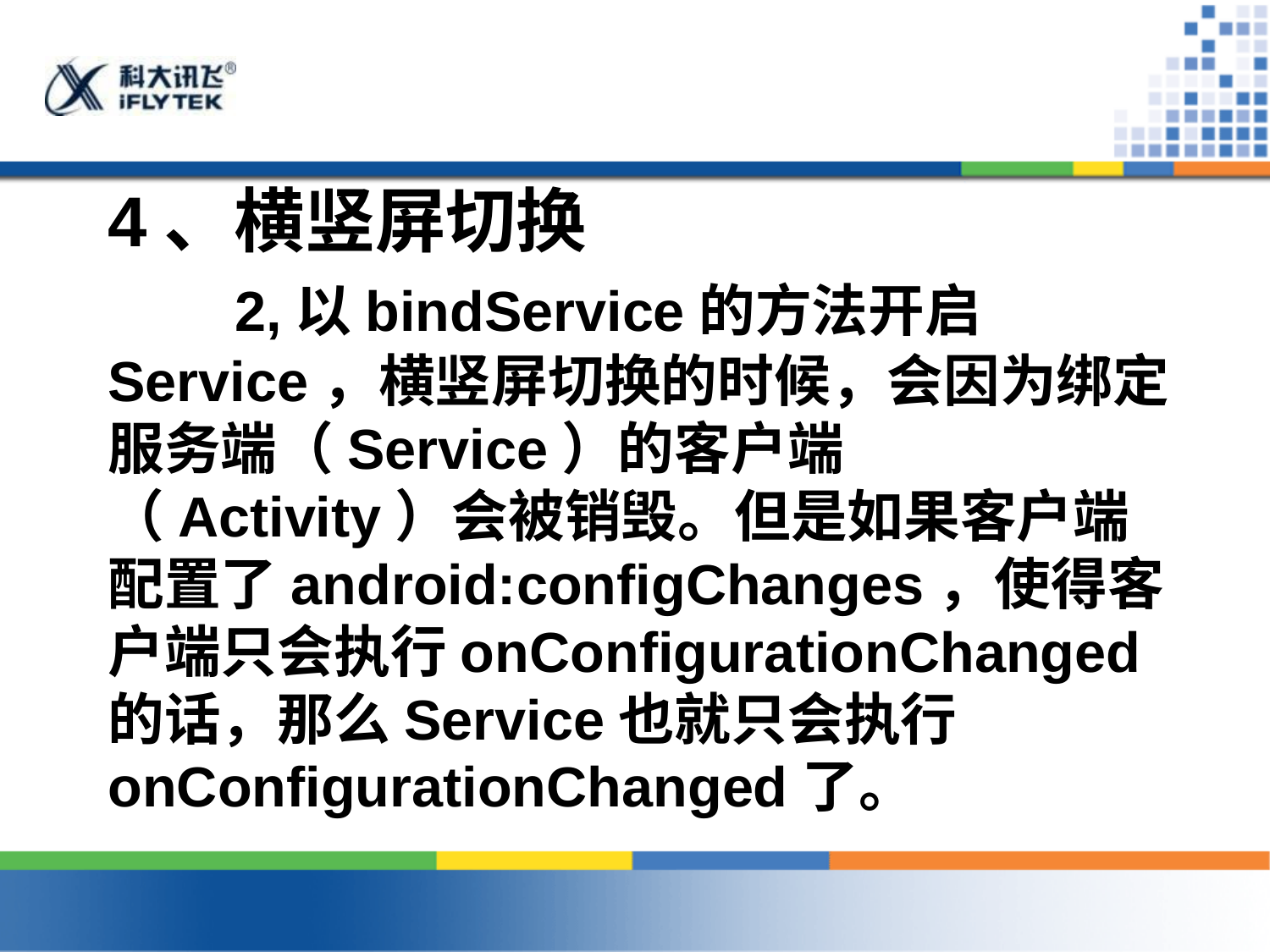

# 4、横竖屏切换 2,以bindService的方法开启Service，横竖屏切换的时候，会因为绑定服务端（Service）的客户端（Activity）会被销毁。但是如果客户端配置了android:configChanges，使得客户端只会执行onConfigurationChanged的话，那么Service也就只会执行onConfigurationChanged了。